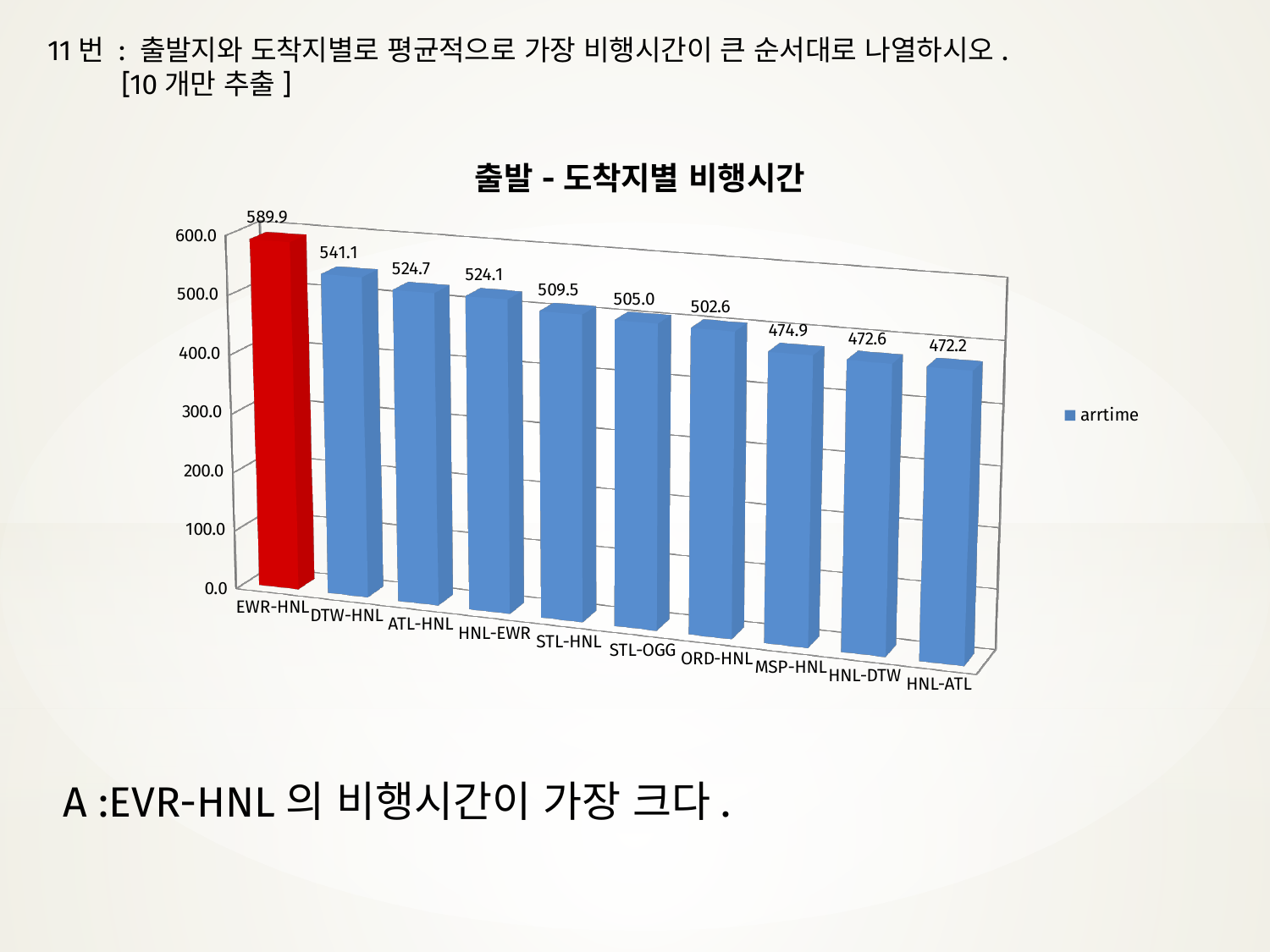

11번 : 출발지와 도착지별로 평균적으로 가장 비행시간이 큰 순서대로 나열하시오.
          [10개만 추출]

[unsupported chart]

A :EVR-HNL의 비행시간이 가장 크다.